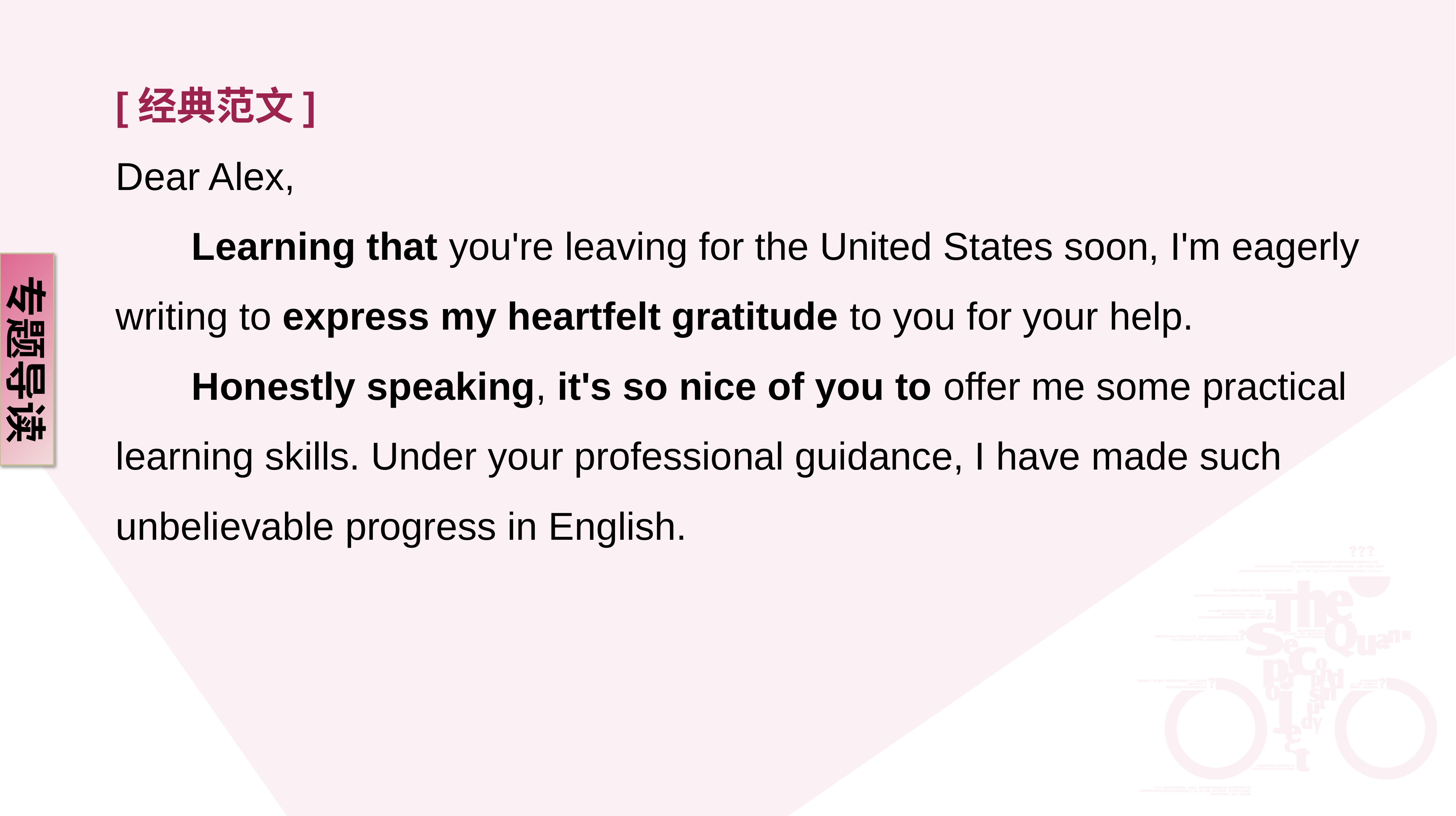

[经典范文]
Dear Alex,
       Learning that you're leaving for the United States soon, I'm eagerly writing to express my heartfelt gratitude to you for your help.
       Honestly speaking, it's so nice of you to offer me some practical learning skills. Under your professional guidance, I have made such unbelievable progress in English.
专题导读